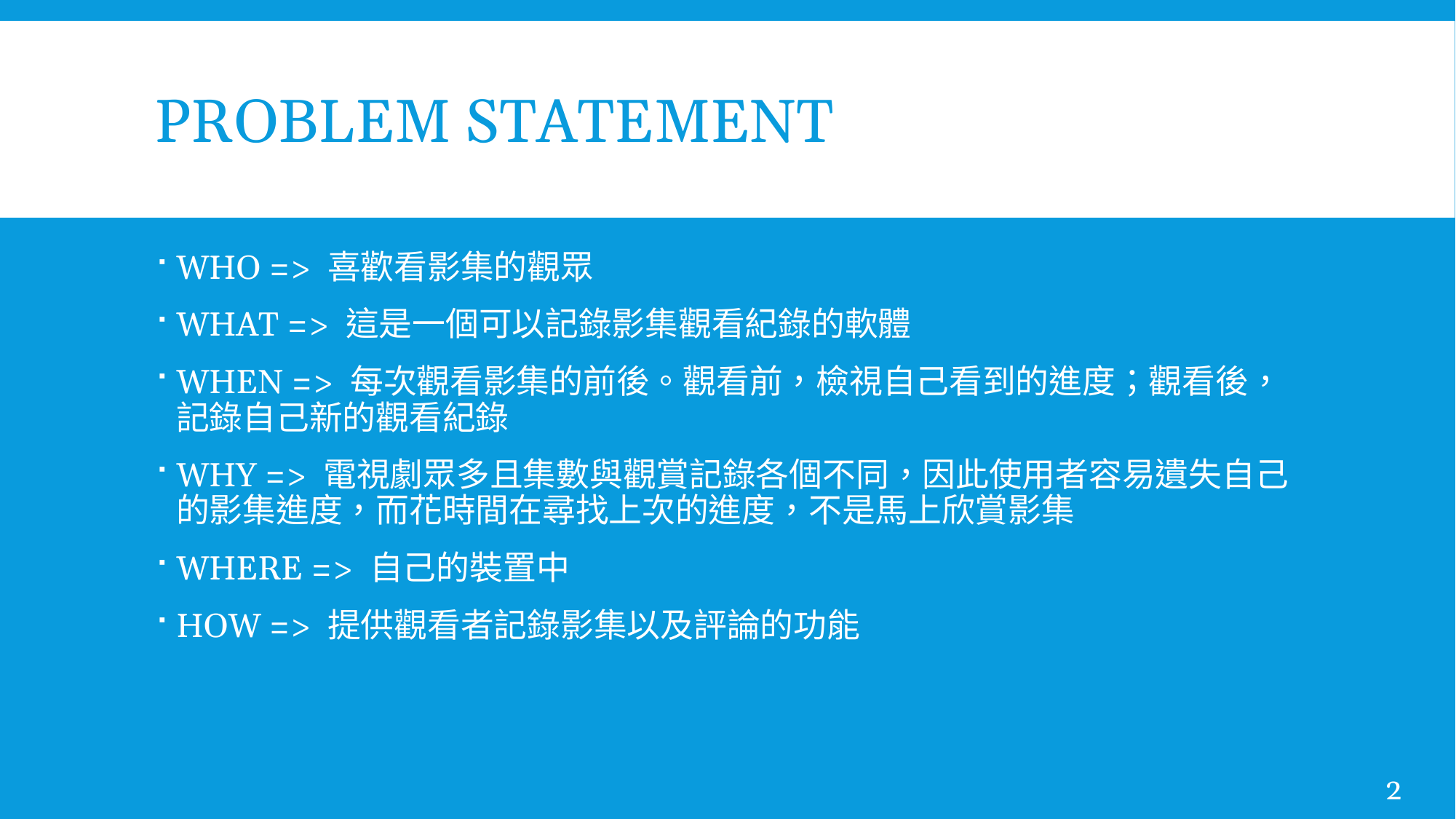

# Problem Statement
WHO => 喜歡看影集的觀眾
WHAT => 這是一個可以記錄影集觀看紀錄的軟體
WHEN => 每次觀看影集的前後。觀看前，檢視自己看到的進度；觀看後，記錄自己新的觀看紀錄
WHY => 電視劇眾多且集數與觀賞記錄各個不同，因此使用者容易遺失自己的影集進度，而花時間在尋找上次的進度，不是馬上欣賞影集
WHERE => 自己的裝置中
HOW => 提供觀看者記錄影集以及評論的功能
2